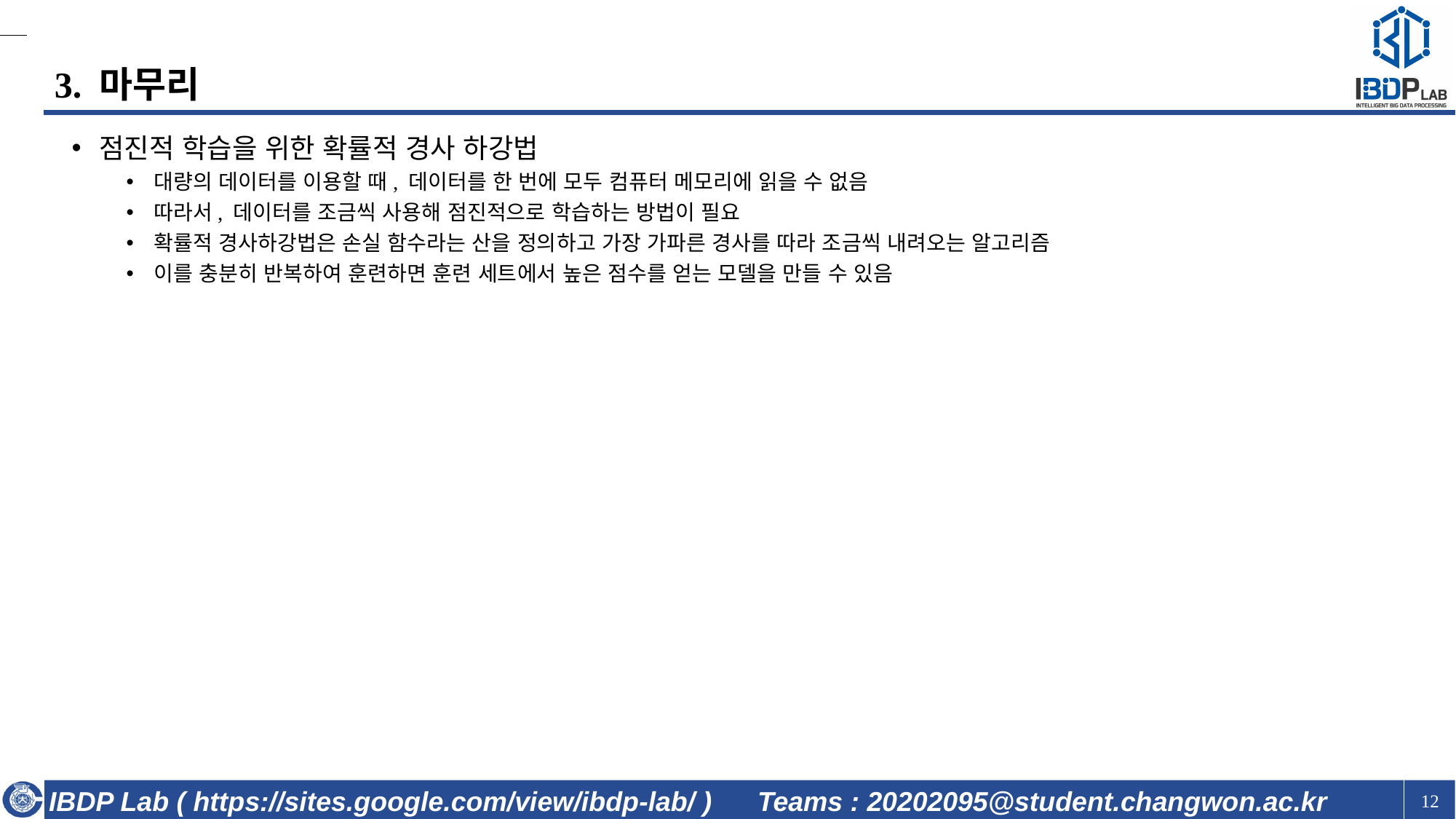

# 3. 마무리
점진적 학습을 위한 확률적 경사 하강법
대량의 데이터를 이용할 때, 데이터를 한 번에 모두 컴퓨터 메모리에 읽을 수 없음
따라서, 데이터를 조금씩 사용해 점진적으로 학습하는 방법이 필요
확률적 경사하강법은 손실 함수라는 산을 정의하고 가장 가파른 경사를 따라 조금씩 내려오는 알고리즘
이를 충분히 반복하여 훈련하면 훈련 세트에서 높은 점수를 얻는 모델을 만들 수 있음

12